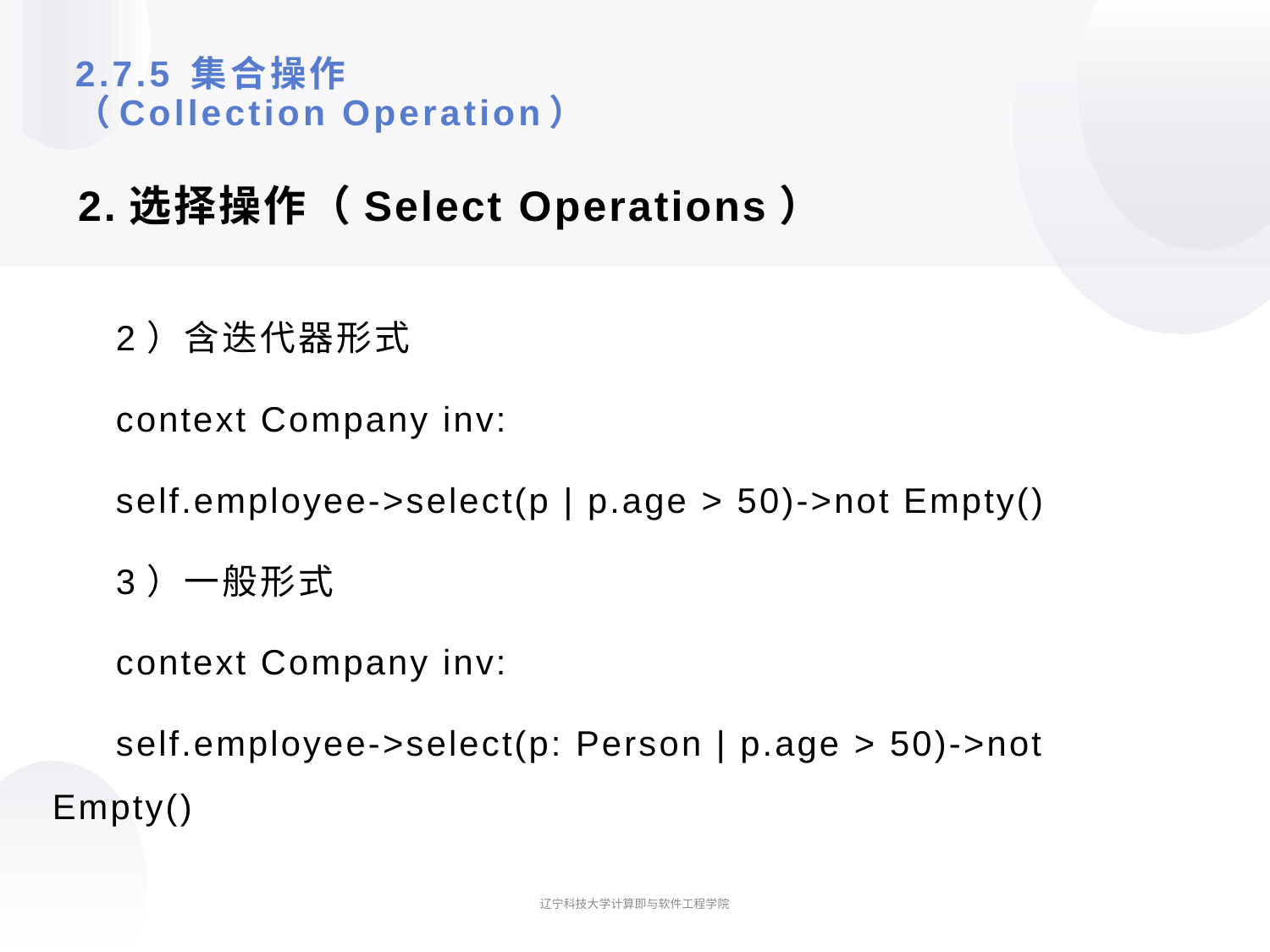

# 2.7.5 集合操作 （Collection Operation）
2.选择操作（Select Operations）

2）含迭代器形式
context Company inv:
self.employee->select(p | p.age > 50)->not Empty()
3）一般形式
context Company inv:
self.employee->select(p: Person | p.age > 50)->not Empty()

辽宁科技大学计算即与软件工程学院
158